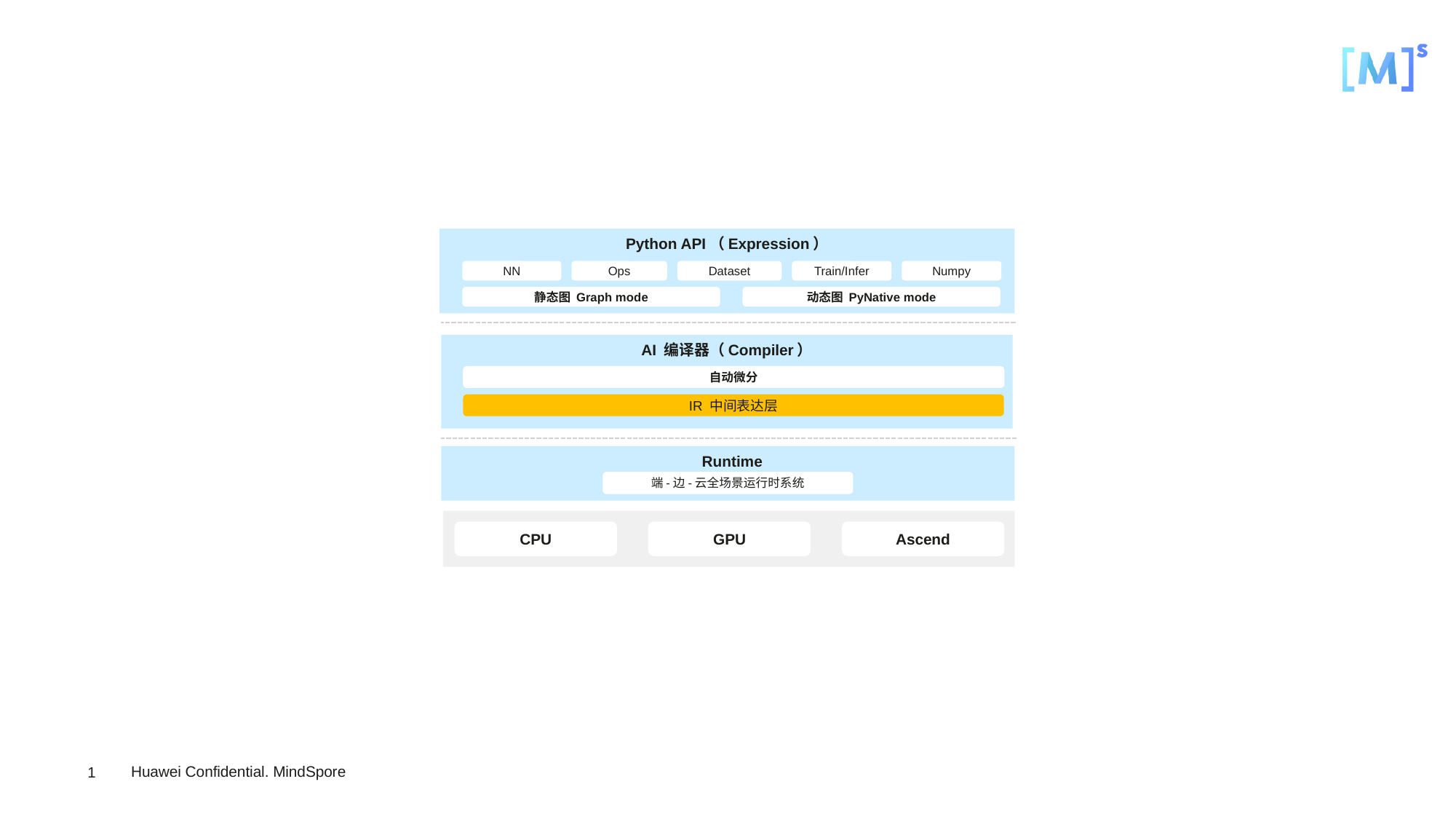

Python API（Expression）
NN
Ops
Dataset
Train/Infer
Numpy
静态图 Graph mode
动态图 PyNative mode
AI 编译器（Compiler）
自动微分
IR 中间表达层
  Runtime
端-边-云全场景运行时系统

CPU
GPU
Ascend